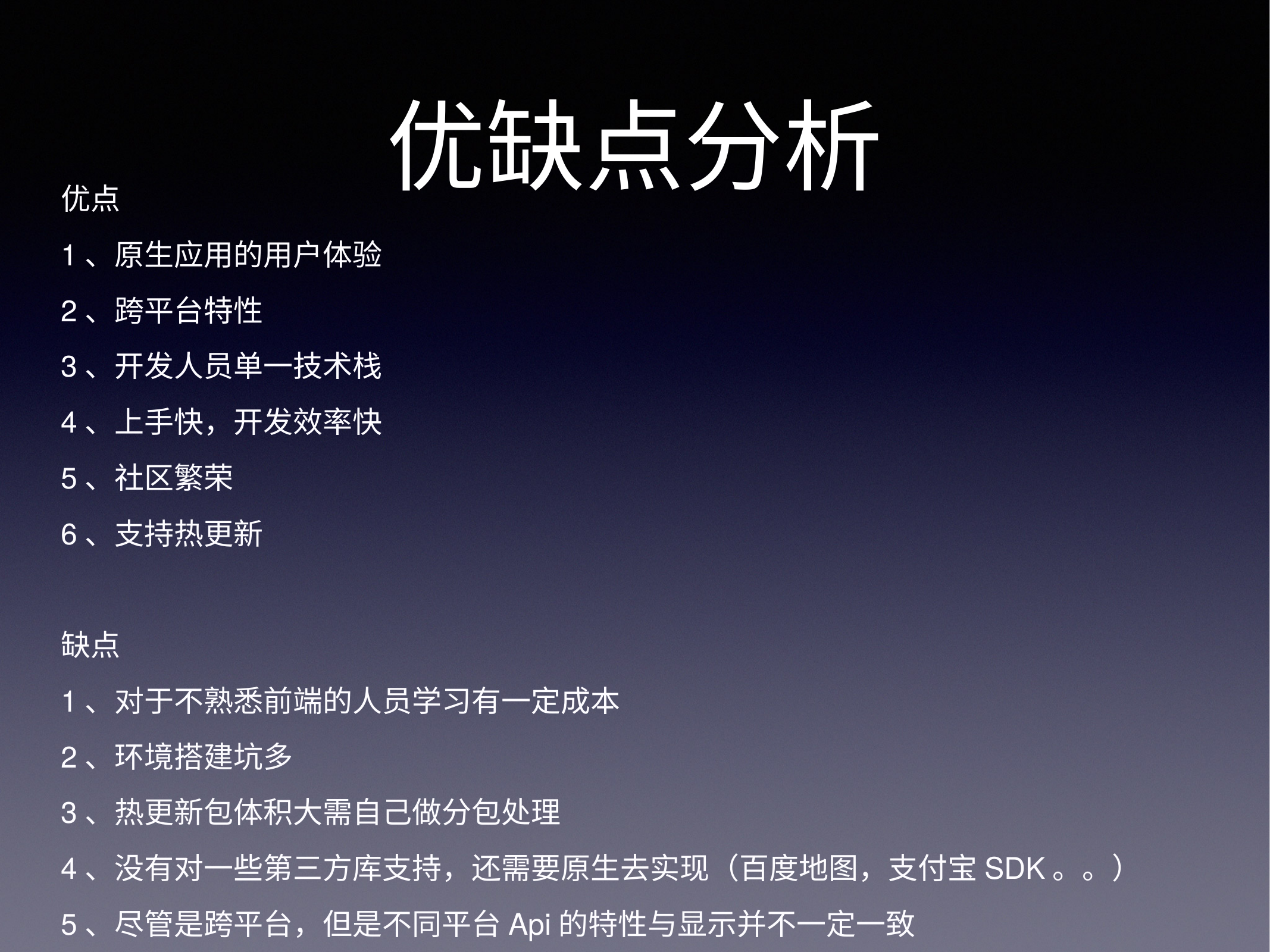

# 优缺点分析
优点
1、原生应用的用户体验
2、跨平台特性
3、开发人员单一技术栈
4、上手快，开发效率快
5、社区繁荣
6、支持热更新

缺点
1、对于不熟悉前端的人员学习有一定成本
2、环境搭建坑多
3、热更新包体积大需自己做分包处理
4、没有对一些第三方库支持，还需要原生去实现（百度地图，支付宝SDK。。）
5、尽管是跨平台，但是不同平台Api的特性与显示并不一定一致